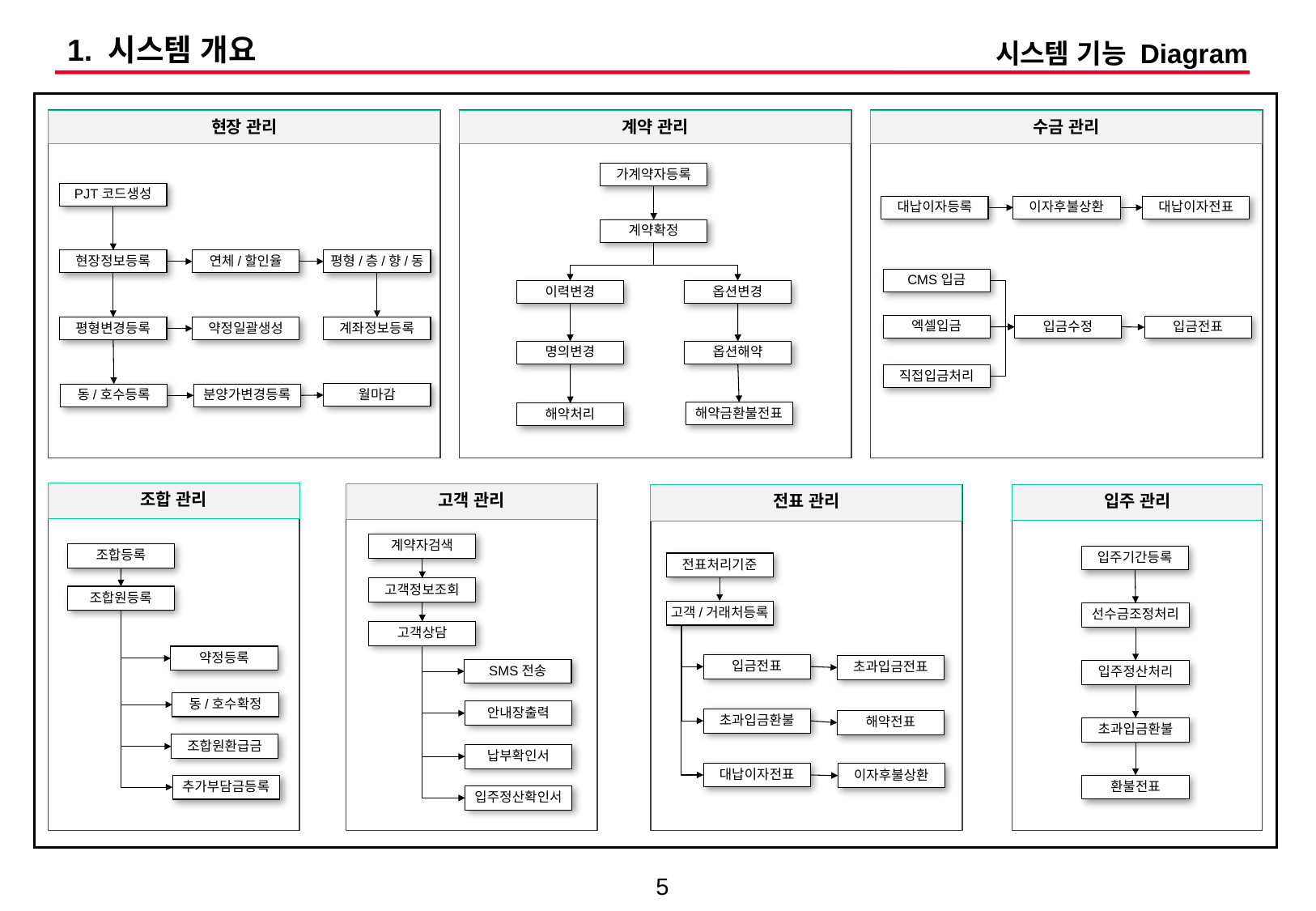

# 1. 시스템 개요
시스템 기능 Diagram
|  |
| --- |
현장 관리
계약 관리
수금 관리

가계약자등록
계약확정
이력변경
옵션변경
명의변경
옵션해약
해약금환불전표
해약처리
PJT코드생성
현장정보등록
연체/할인율
평형/층/향/동
평형변경등록
약정일괄생성
계좌정보등록
월마감
동/호수등록
분양가변경등록
대납이자등록
이자후불상환
대납이자전표
CMS입금
엑셀입금
입금수정
입금전표
직접입금처리
조합 관리

고객 관리
입주 관리
전표 관리

계약자검색
고객정보조회
고객상담
SMS전송
안내장출력
납부확인서
입주정산확인서
조합등록
조합원등록
약정등록
동/호수확정
조합원환급금
추가부담금등록
입주기간등록
선수금조정처리
입주정산처리
초과입금환불
환불전표
전표처리기준
고객/거래처등록
입금전표
초과입금전표
초과입금환불
해약전표
대납이자전표
이자후불상환